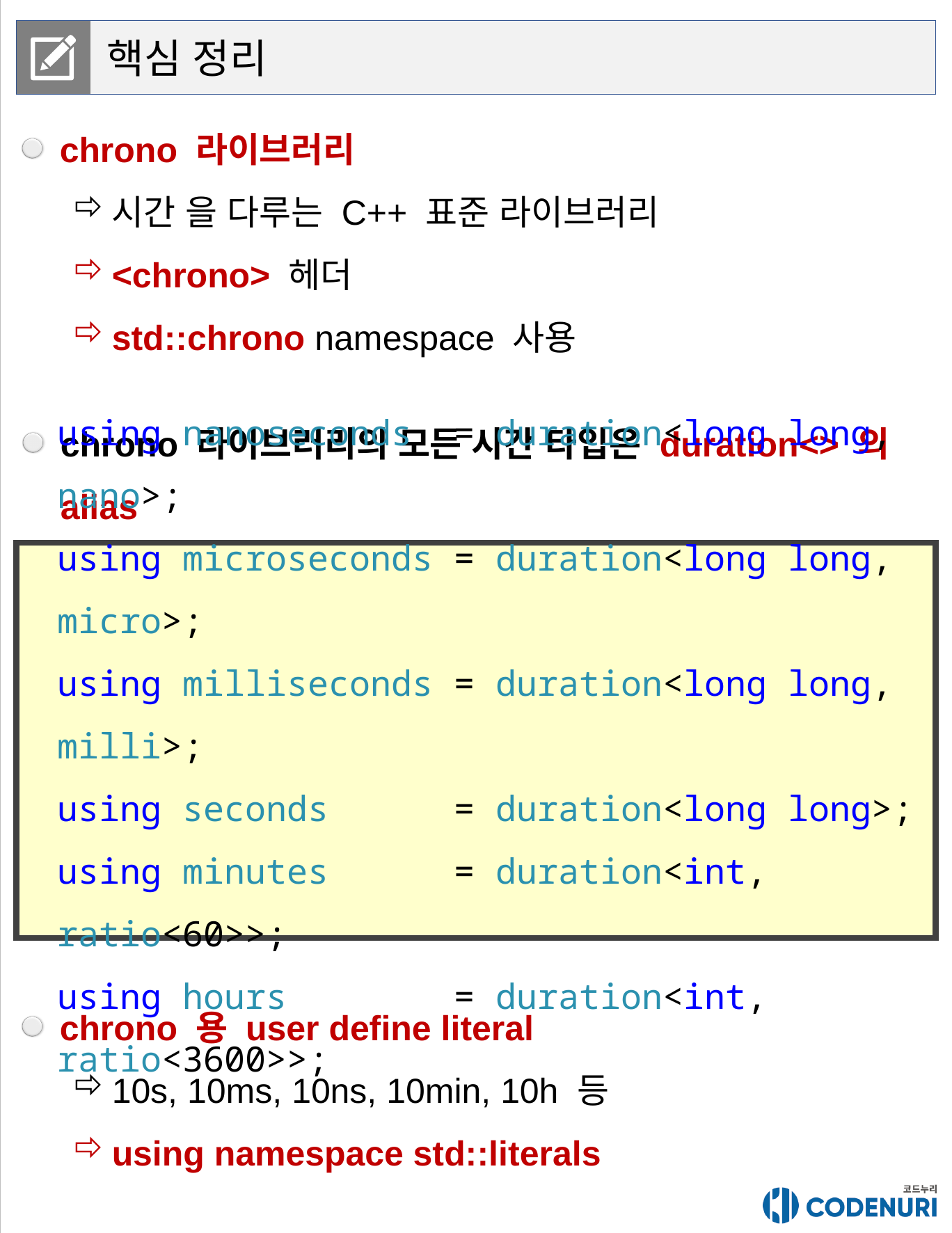

핵심 정리

chrono 라이브러리
시간 을 다루는 C++ 표준 라이브러리
<chrono> 헤더
std::chrono namespace 사용
chrono 라이브러리의 모든 시간 타입은 duration<> 의 alias
using nanoseconds  = duration<long long, nano>;
using microseconds = duration<long long, micro>;
using milliseconds = duration<long long, milli>;
using seconds      = duration<long long>;
using minutes      = duration<int, ratio<60>>;
using hours        = duration<int, ratio<3600>>;
chrono 용 user define literal
10s, 10ms, 10ns, 10min, 10h 등
using namespace std::literals